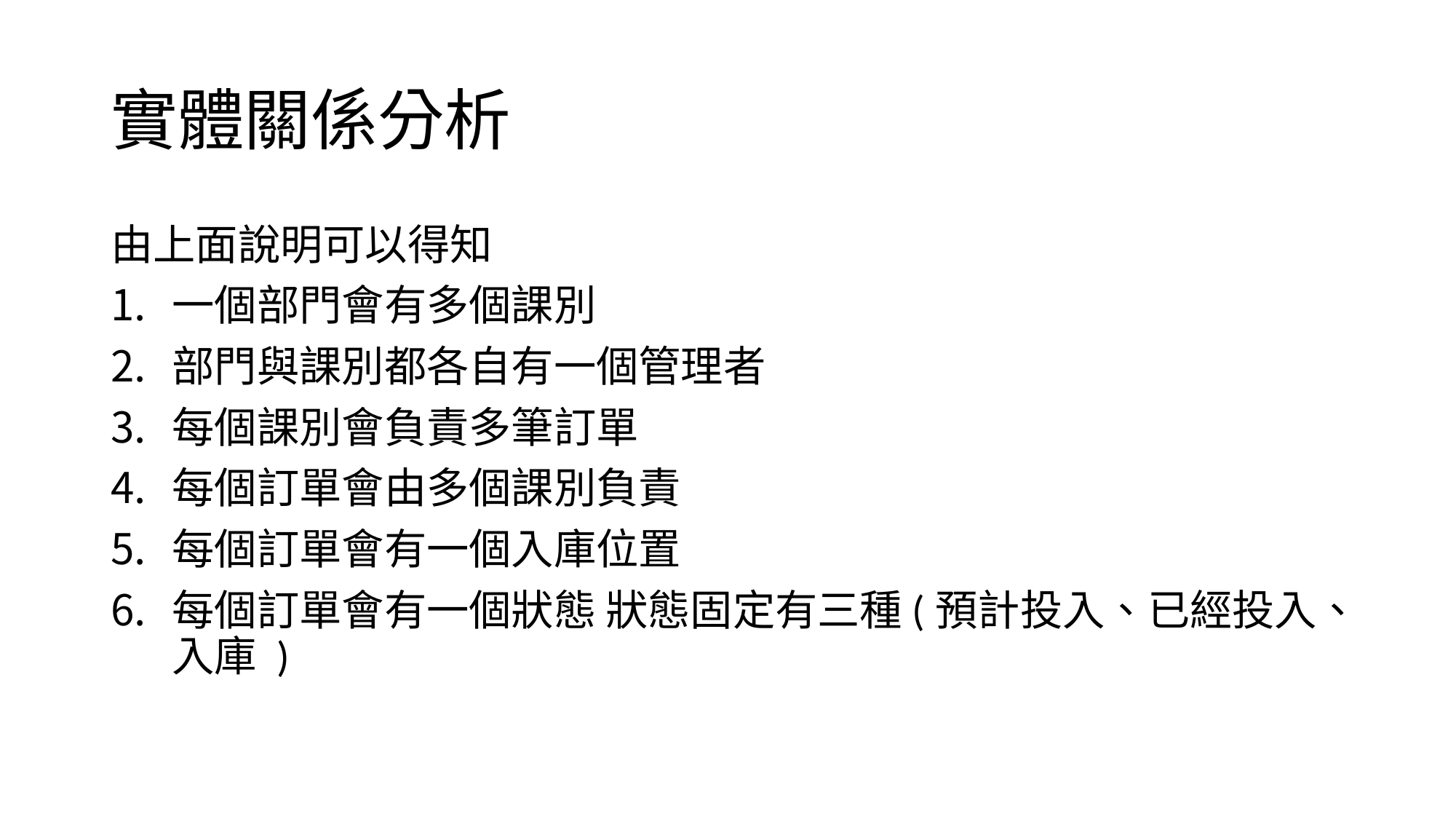

# 實體關係分析
由上面說明可以得知
一個部門會有多個課別
部門與課別都各自有一個管理者
每個課別會負責多筆訂單
每個訂單會由多個課別負責
每個訂單會有一個入庫位置
每個訂單會有一個狀態 狀態固定有三種(預計投入、已經投入、入庫 )